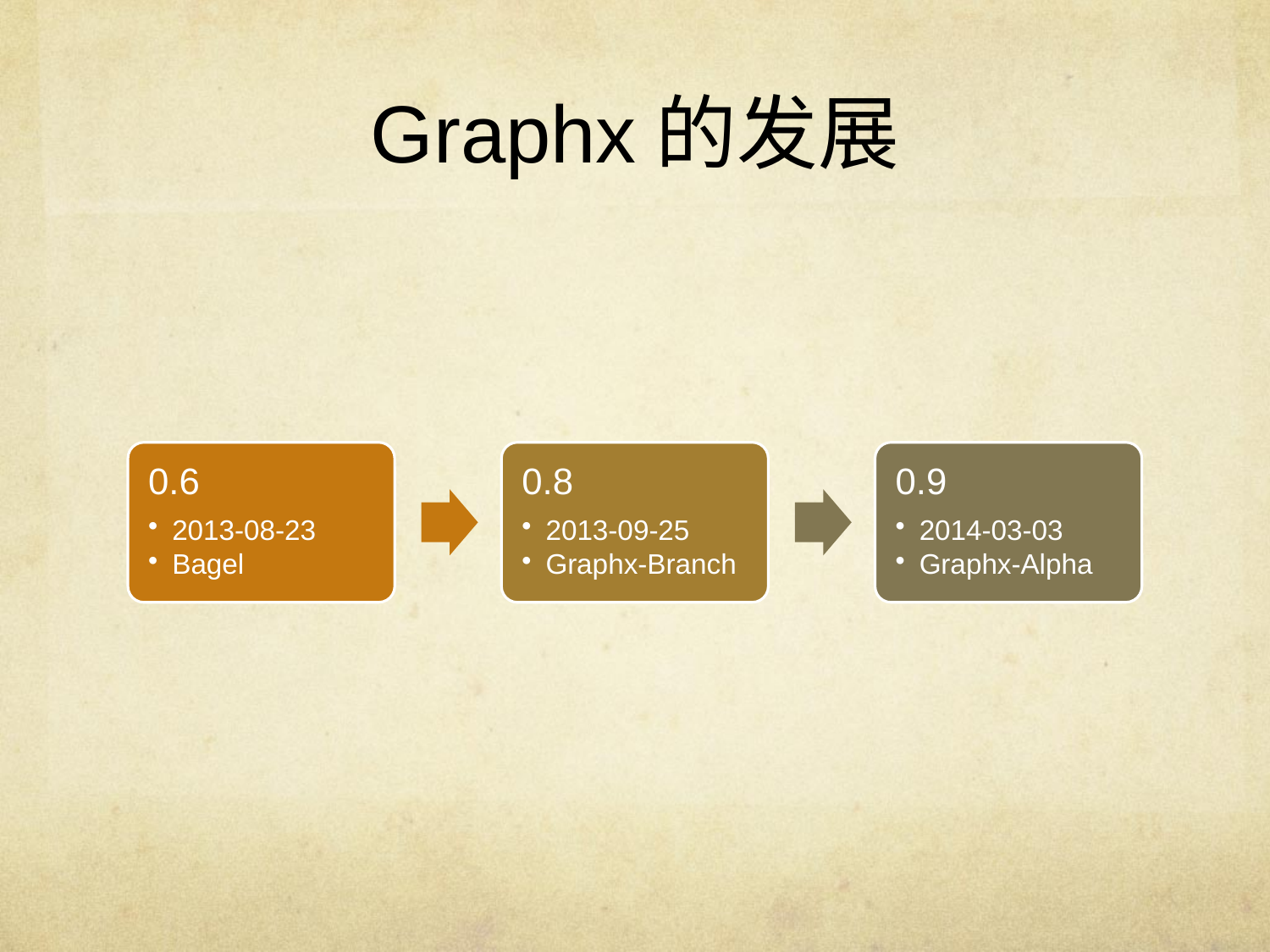

# Graphx的发展
0.6
2013-08-23
Bagel

0.8
2013-09-25
Graphx-Branch

0.9
2014-03-03
Graphx-Alpha